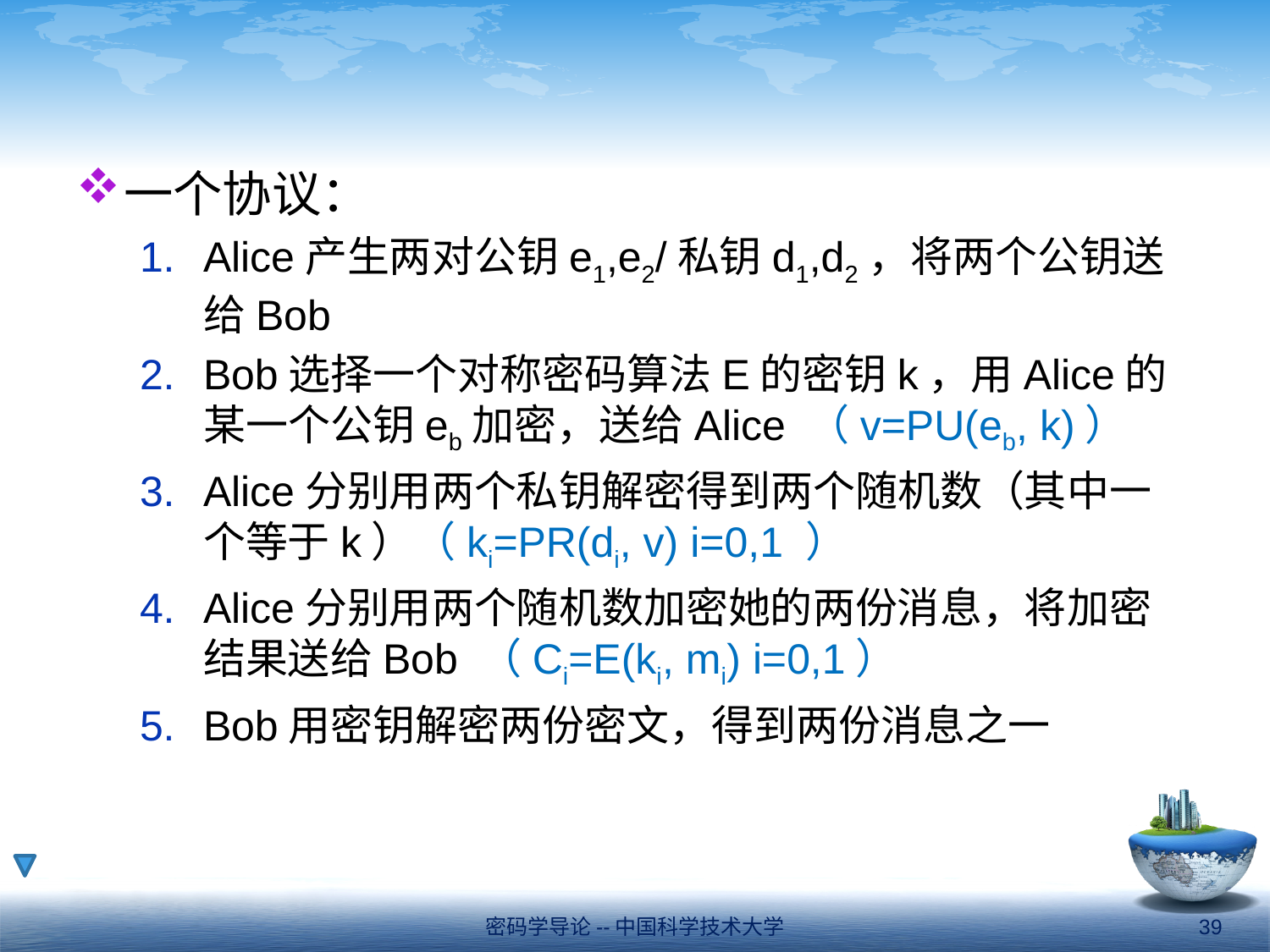

#
一个协议：
Alice产生两对公钥e1,e2/私钥d1,d2，将两个公钥送给Bob
Bob选择一个对称密码算法E的密钥k，用Alice的某一个公钥eb加密，送给Alice （v=PU(eb, k)）
Alice分别用两个私钥解密得到两个随机数（其中一个等于k）（ki=PR(di, v) i=0,1 ）
Alice分别用两个随机数加密她的两份消息，将加密结果送给Bob （Ci=E(ki, mi) i=0,1）
Bob用密钥解密两份密文，得到两份消息之一

密码学导论--中国科学技术大学
39